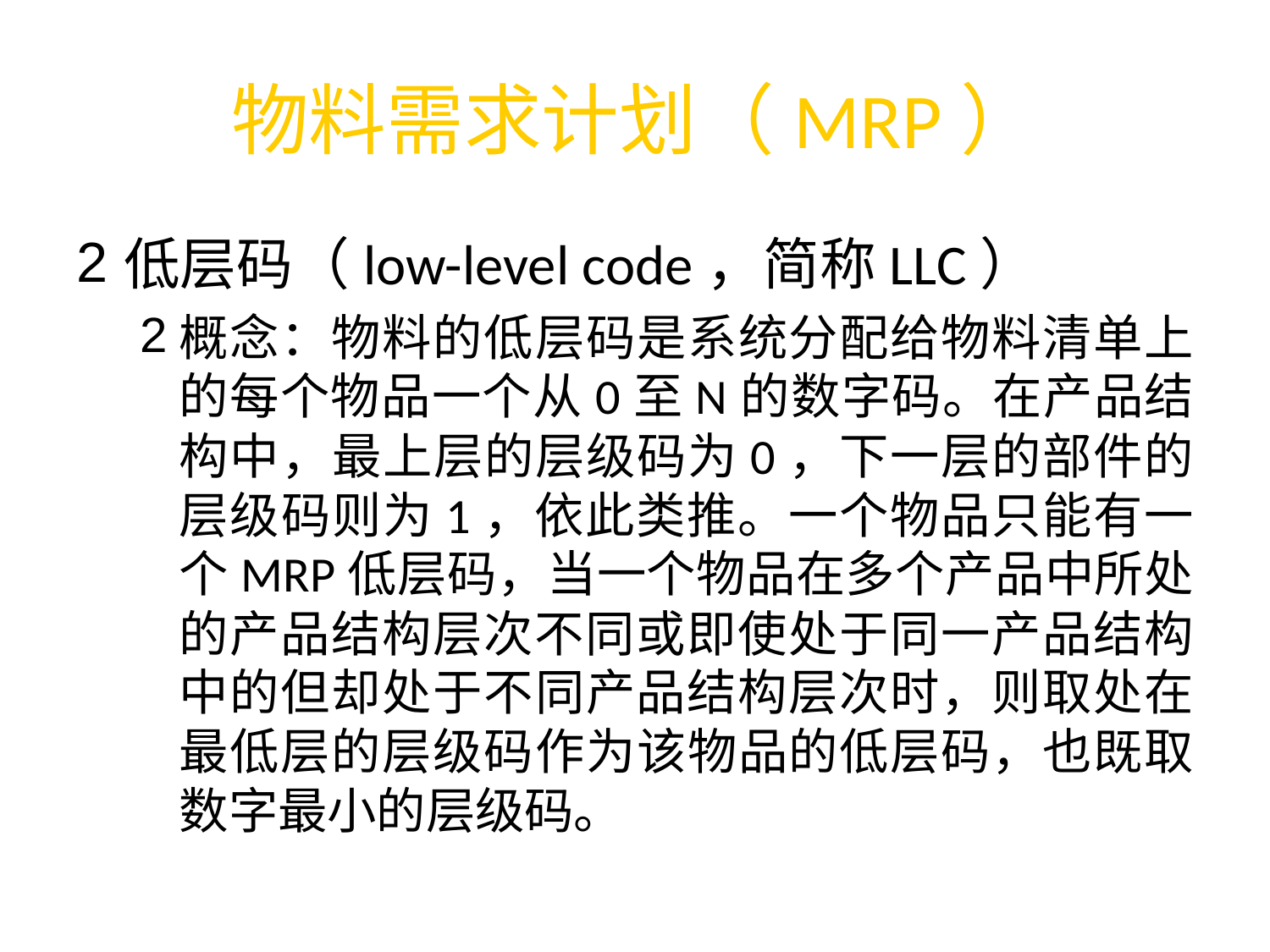

# 物料需求计划（MRP）
低层码（low-level code，简称LLC）
概念：物料的低层码是系统分配给物料清单上的每个物品一个从0至N的数字码。在产品结构中，最上层的层级码为0，下一层的部件的层级码则为1，依此类推。一个物品只能有一个MRP低层码，当一个物品在多个产品中所处的产品结构层次不同或即使处于同一产品结构中的但却处于不同产品结构层次时，则取处在最低层的层级码作为该物品的低层码，也既取数字最小的层级码。